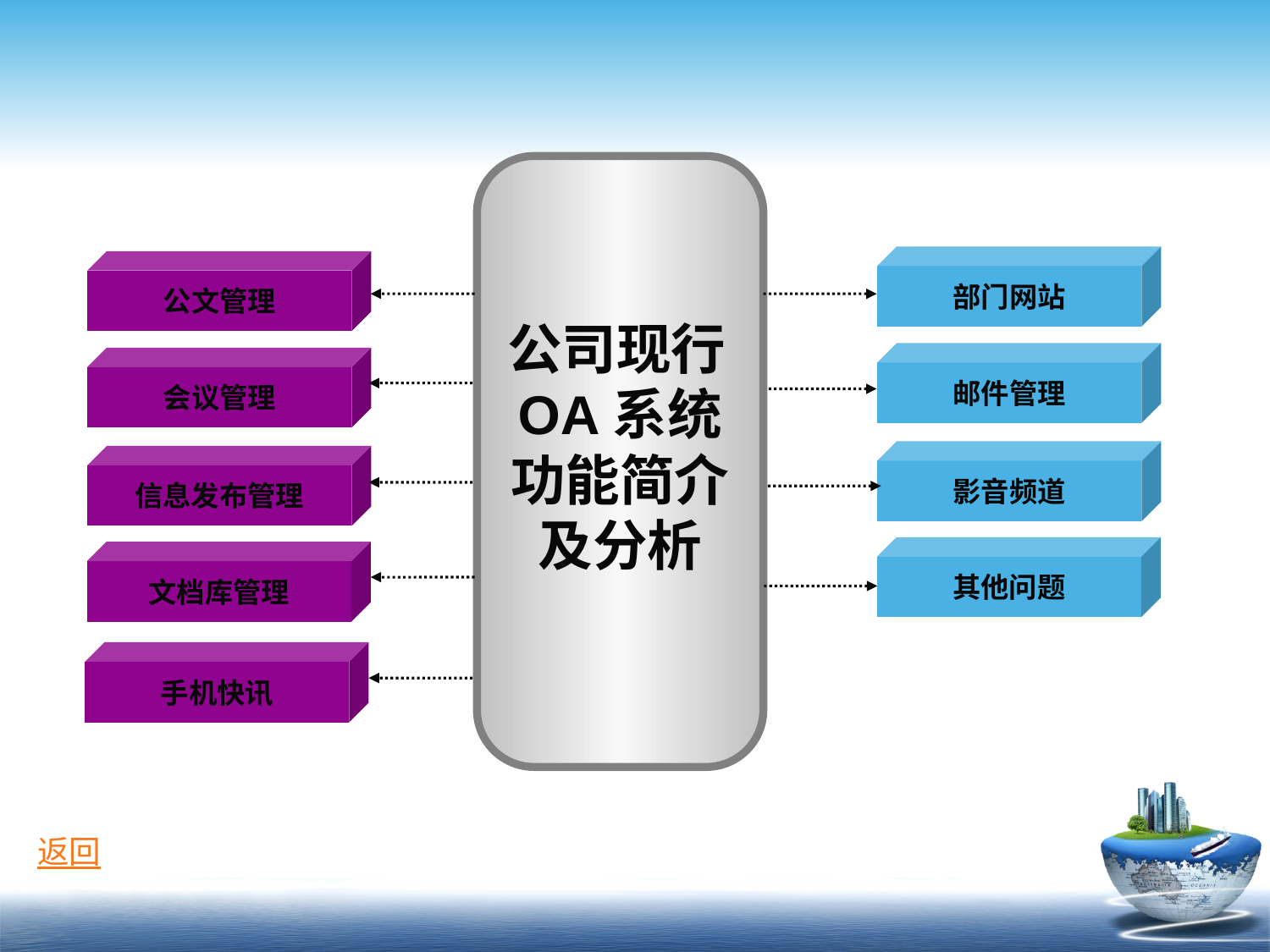

部门网站
公文管理

公司现行OA系统功能简介及分析

邮件管理
会议管理

影音频道
信息发布管理

其他问题
文档库管理

手机快讯

返回